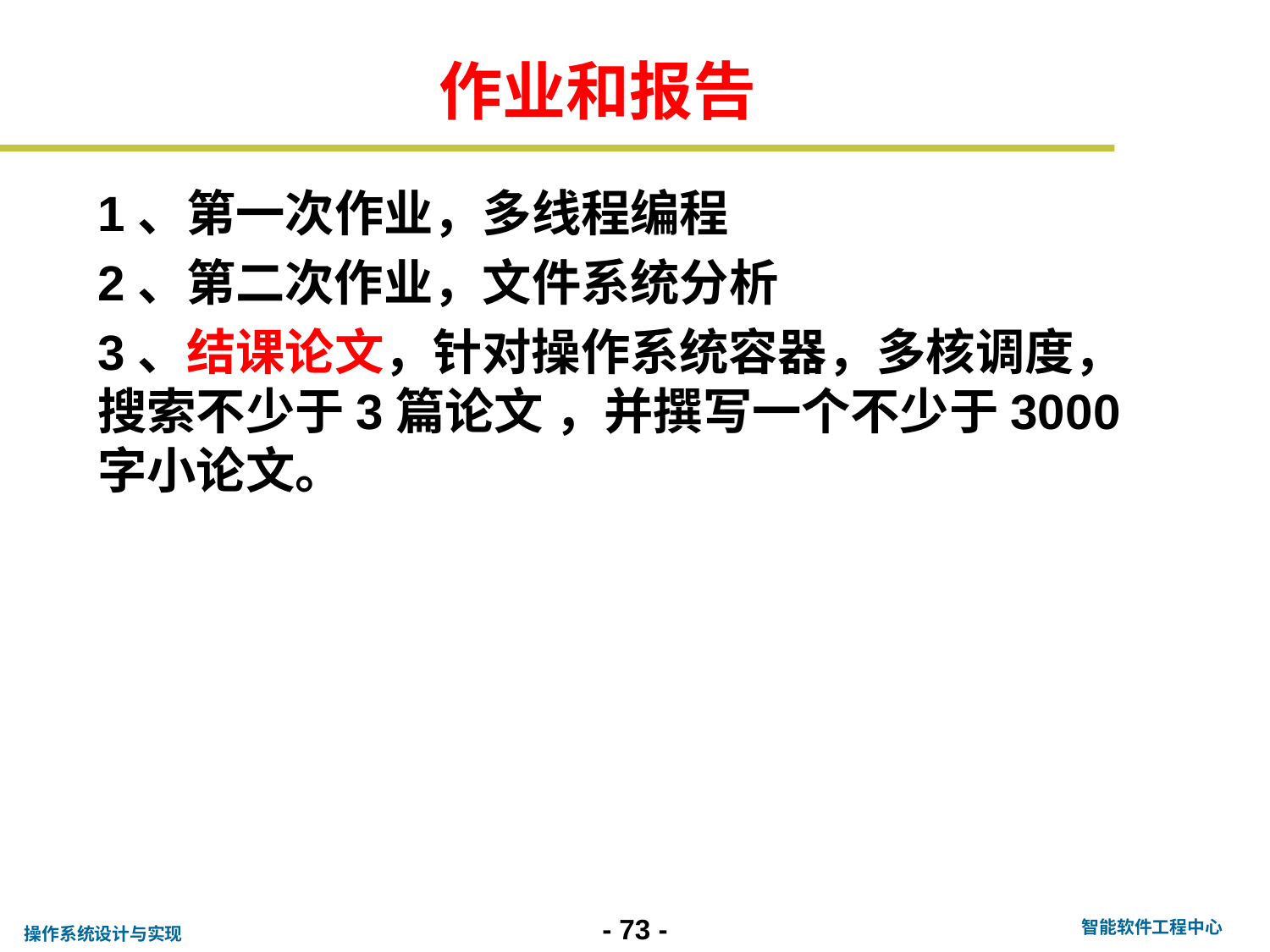

# 作业和报告
1、第一次作业，多线程编程
2、第二次作业，文件系统分析
3、结课论文，针对操作系统容器，多核调度，搜索不少于3篇论文 ，并撰写一个不少于3000字小论文。